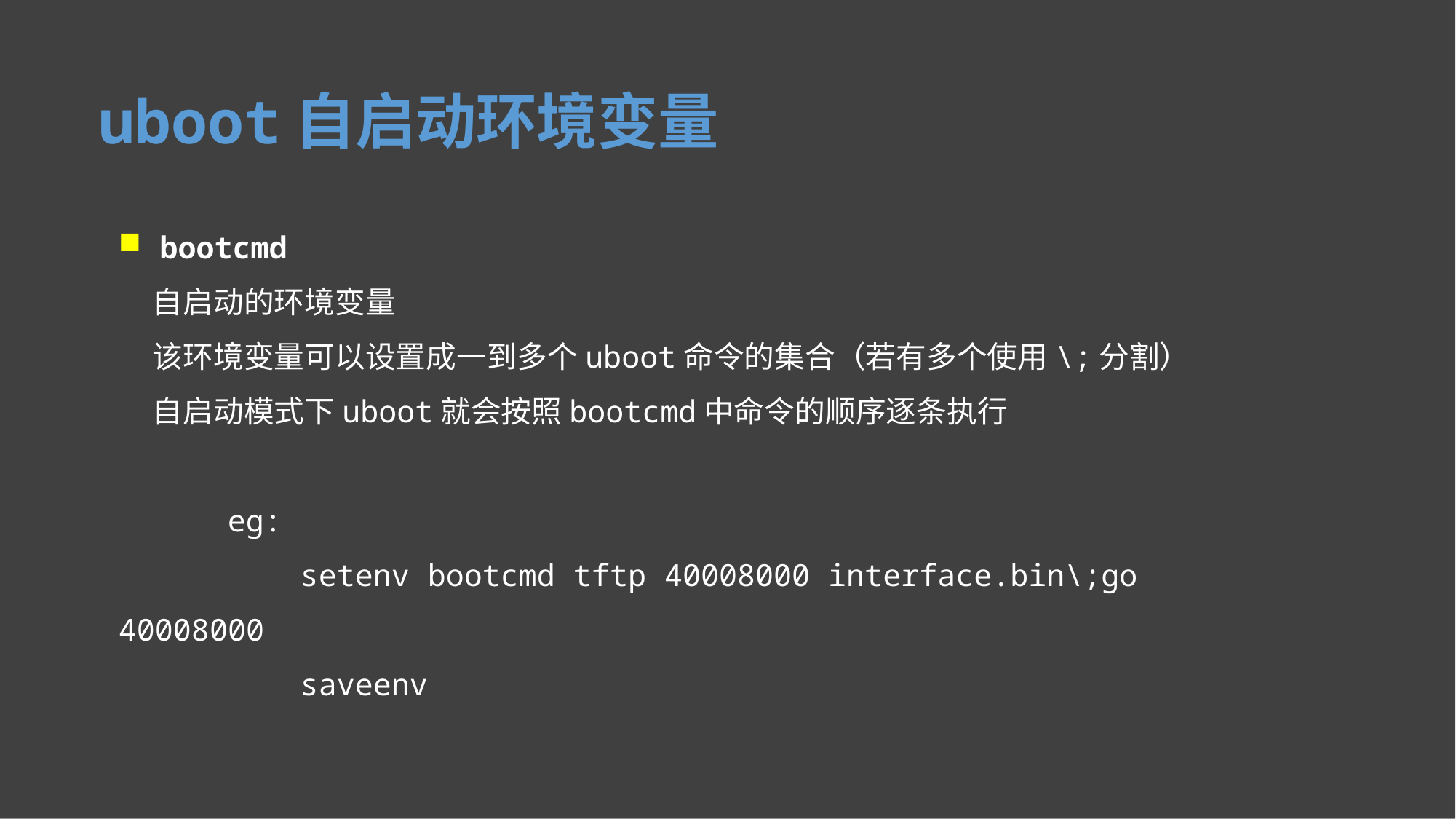

uboot自启动环境变量
 bootcmd
    自启动的环境变量
    该环境变量可以设置成一到多个uboot命令的集合（若有多个使用\;分割）
    自启动模式下uboot就会按照bootcmd中命令的顺序逐条执行

	eg:
	    setenv bootcmd tftp 40008000 interface.bin\;go 40008000
	    saveenv